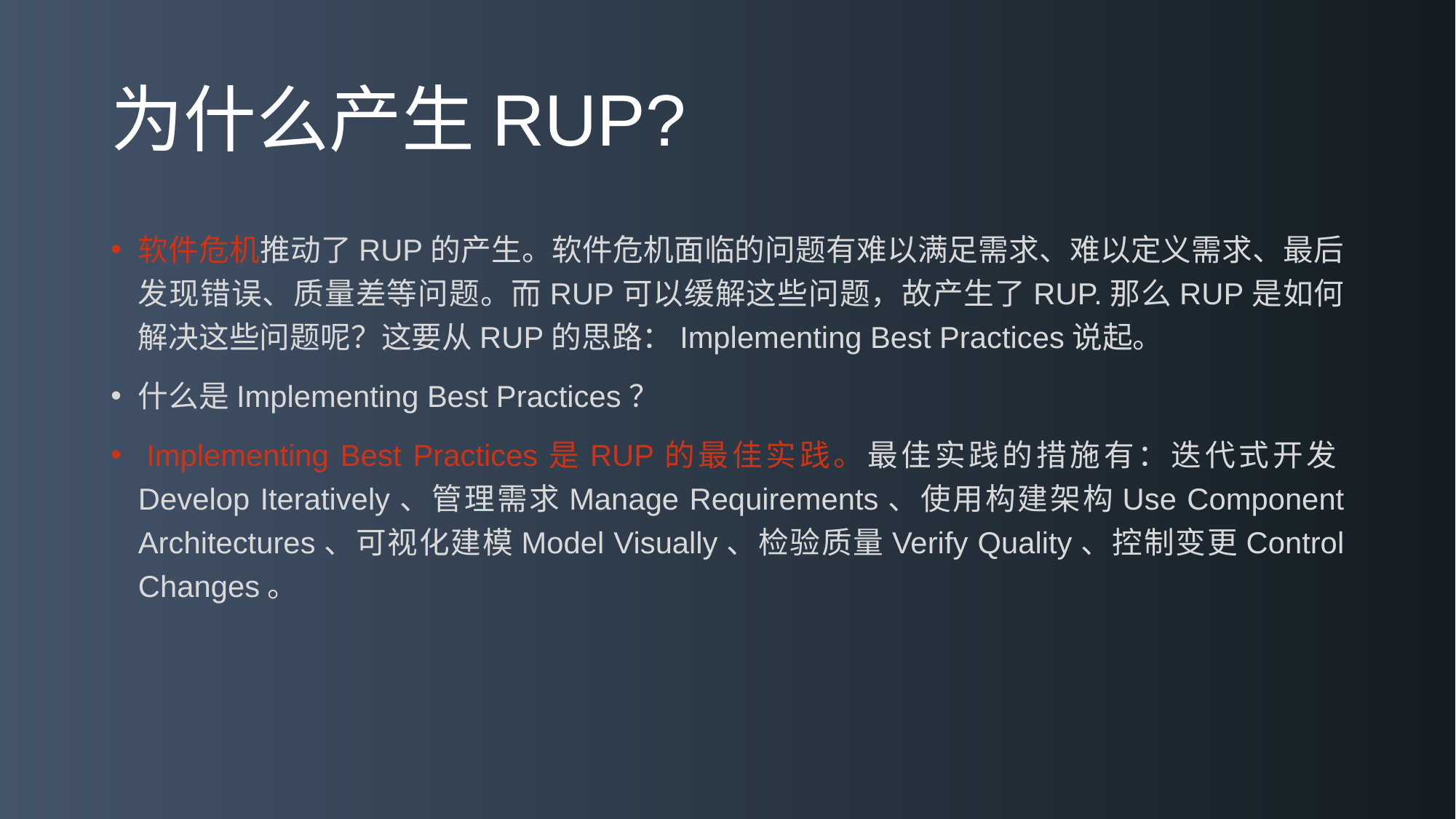

# 为什么产生RUP?
软件危机推动了RUP的产生。软件危机面临的问题有难以满足需求、难以定义需求、最后发现错误、质量差等问题。而RUP可以缓解这些问题，故产生了RUP.那么RUP是如何解决这些问题呢？这要从RUP的思路：Implementing Best Practices说起。
什么是Implementing Best Practices？
 Implementing Best Practices是RUP的最佳实践。最佳实践的措施有：迭代式开发Develop Iteratively、管理需求Manage Requirements、使用构建架构Use Component Architectures、可视化建模Model Visually、检验质量Verify Quality、控制变更Control Changes。